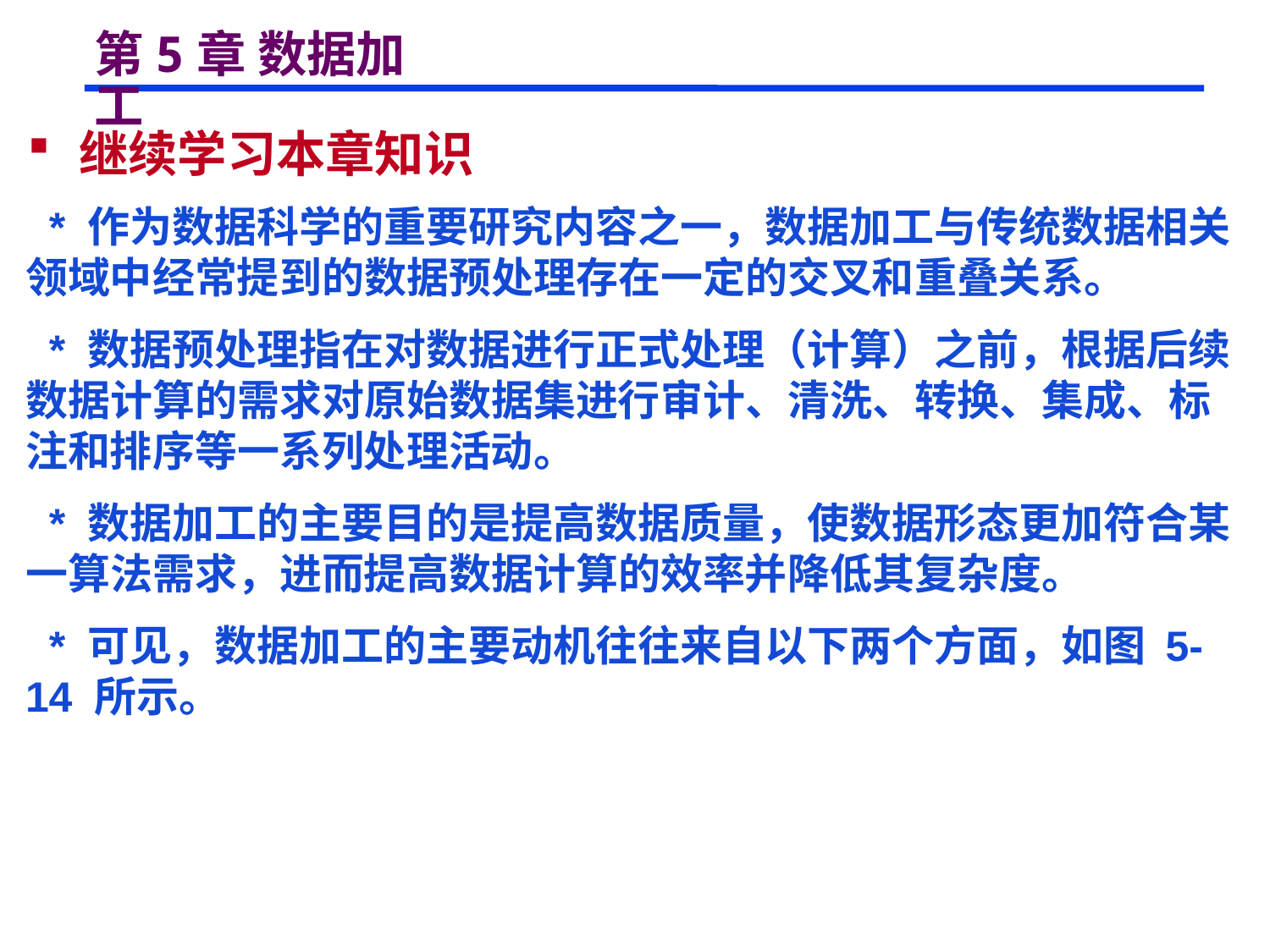

# 第5章 数据加工
 继续学习本章知识
  * 作为数据科学的重要研究内容之一，数据加工与传统数据相关领域中经常提到的数据预处理存在一定的交叉和重叠关系。
  * 数据预处理指在对数据进行正式处理（计算）之前，根据后续数据计算的需求对原始数据集进行审计、清洗、转换、集成、标注和排序等一系列处理活动。
  * 数据加工的主要目的是提高数据质量，使数据形态更加符合某一算法需求，进而提高数据计算的效率并降低其复杂度。
  * 可见，数据加工的主要动机往往来自以下两个方面，如图 5-14 所示。